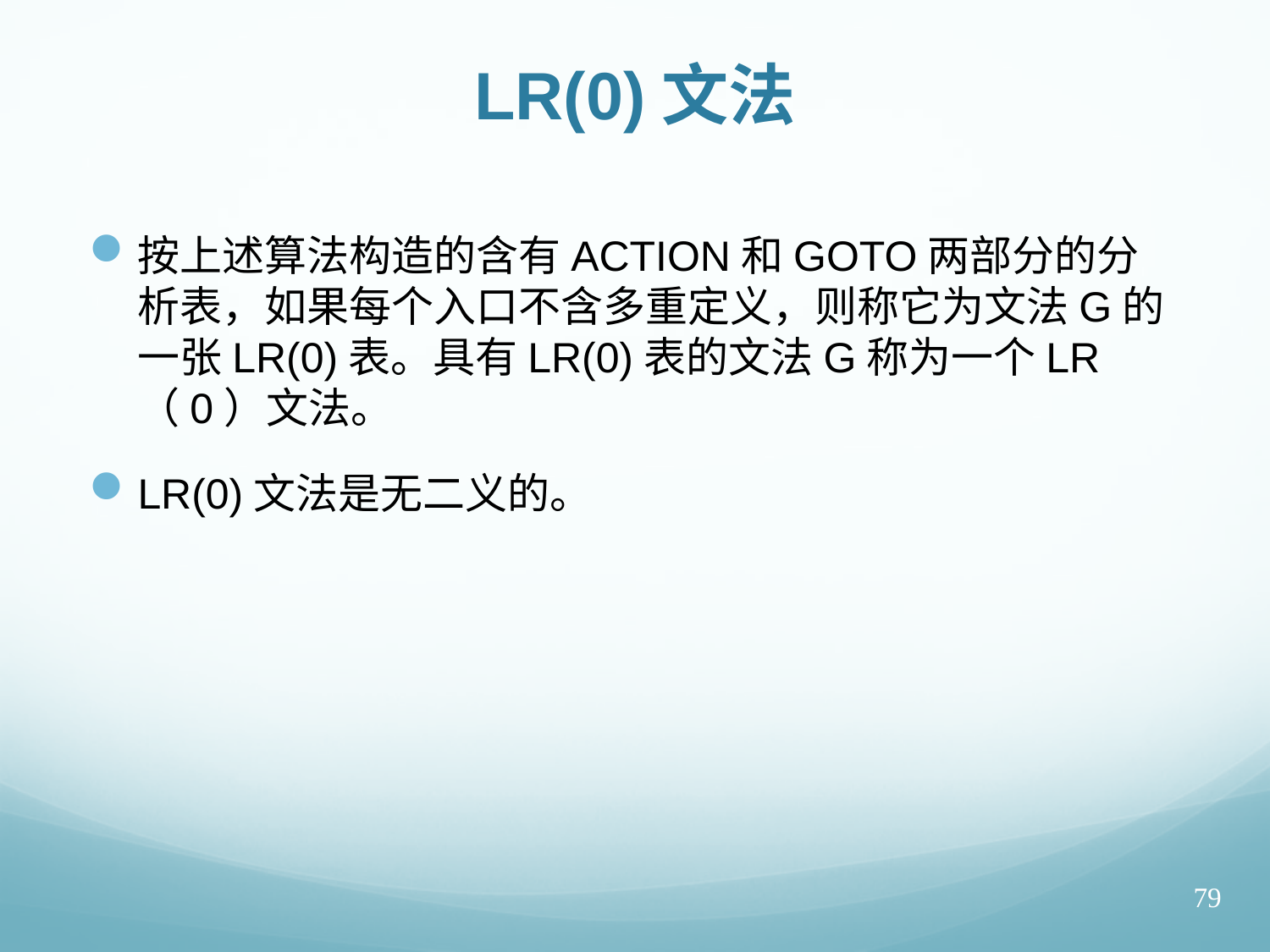

# LR(0)文法
按上述算法构造的含有ACTION和GOTO两部分的分析表，如果每个入口不含多重定义，则称它为文法G的一张LR(0)表。具有LR(0)表的文法G称为一个LR（0）文法。
LR(0)文法是无二义的。

79